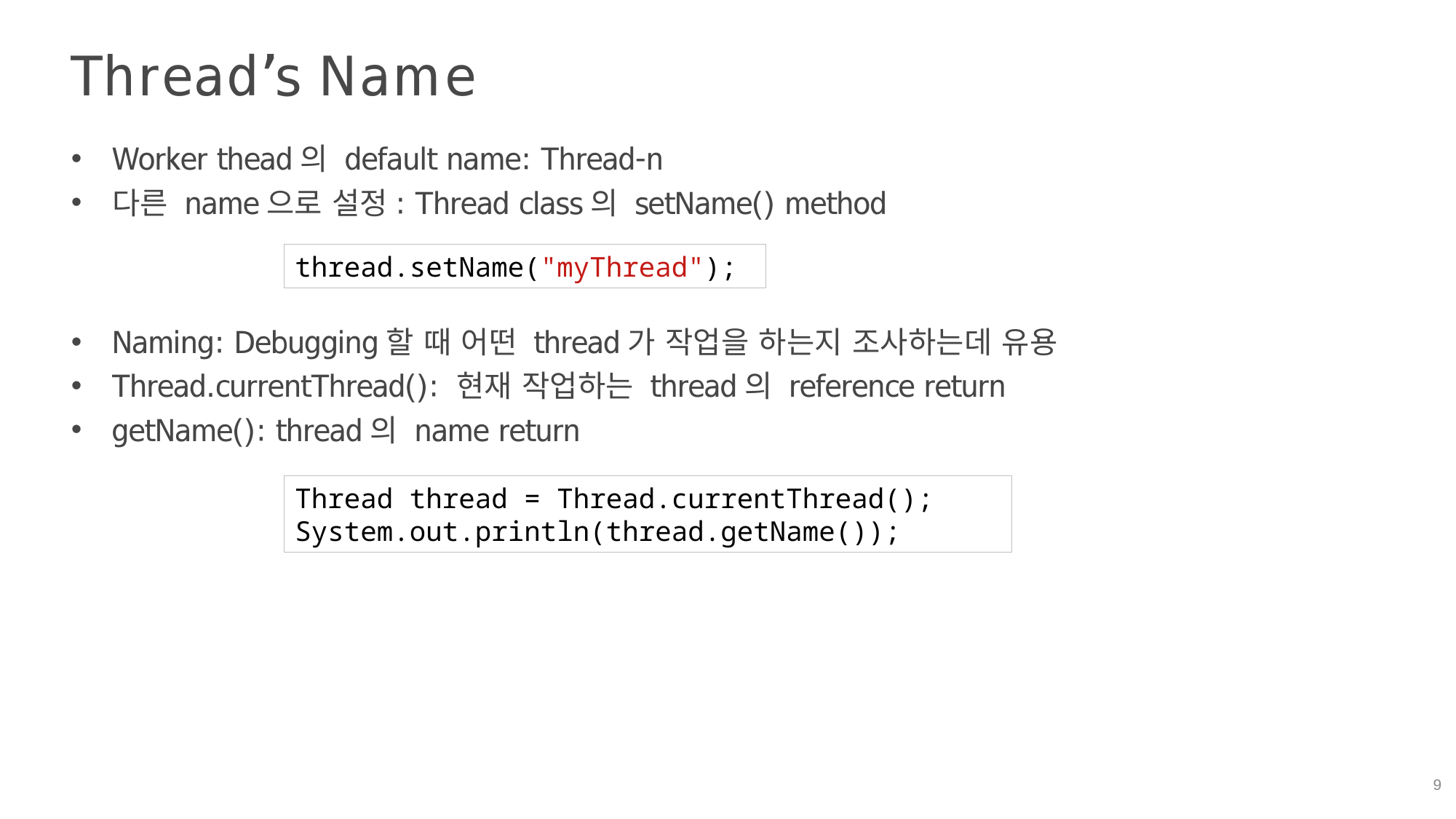

# Thread’s Name
Worker thead의 default name: Thread-n
다른 name으로 설정: Thread class의 setName() method

Naming: Debugging할 때 어떤 thread가 작업을 하는지 조사하는데 유용
Thread.currentThread(): 현재 작업하는 thread의 reference return
getName(): thread의 name return
thread.setName("myThread");
Thread thread = Thread.currentThread();
System.out.println(thread.getName());
9